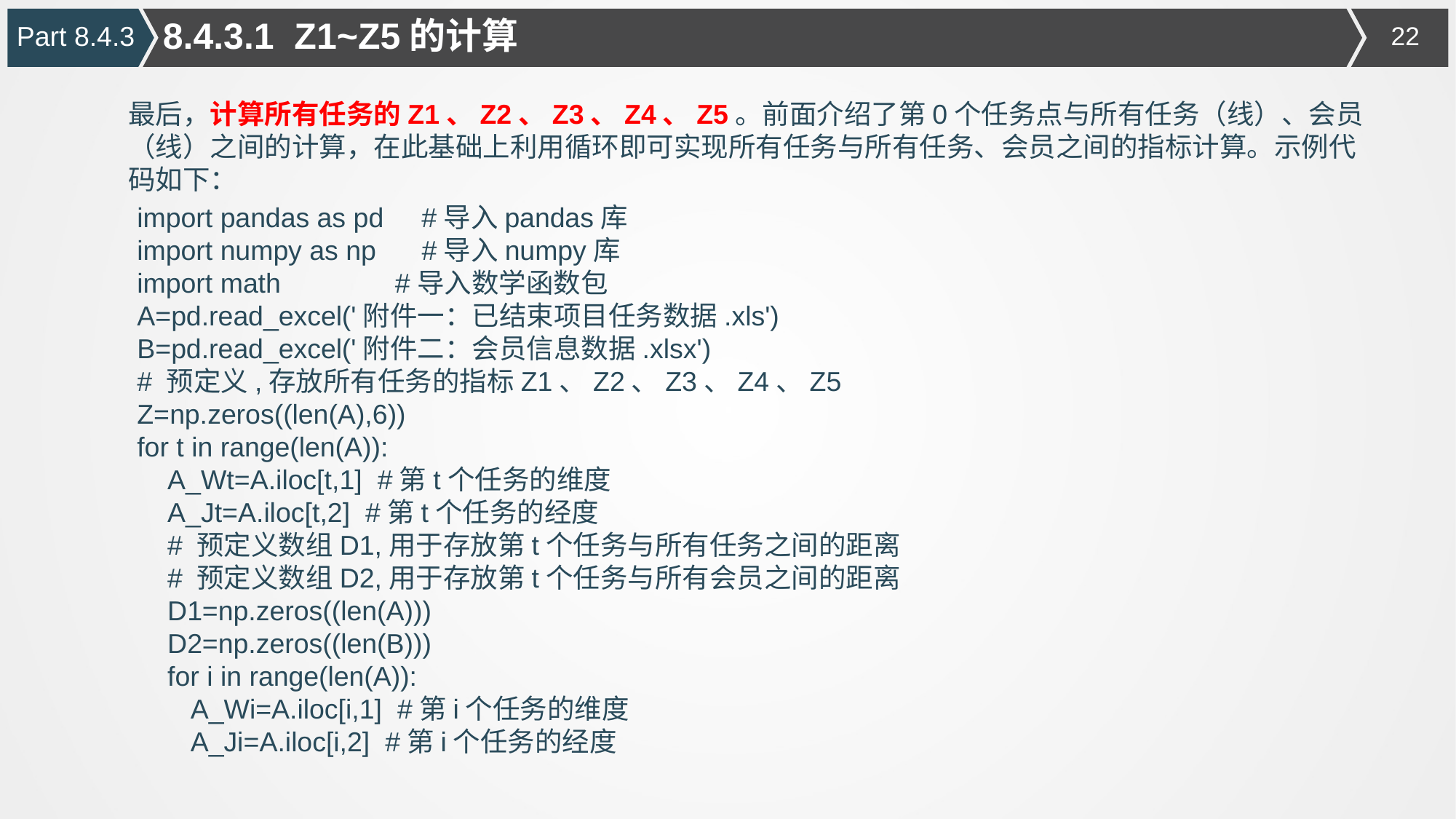

# 8.4.3.1  Z1~Z5的计算
Part 8.4.3
最后，计算所有任务的Z1、Z2、Z3、Z4、Z5。前面介绍了第0个任务点与所有任务（线）、会员（线）之间的计算，在此基础上利用循环即可实现所有任务与所有任务、会员之间的指标计算。示例代码如下：
import pandas as pd     #导入pandas库
import numpy as np      #导入numpy库
import math               #导入数学函数包
A=pd.read_excel('附件一：已结束项目任务数据.xls')
B=pd.read_excel('附件二：会员信息数据.xlsx')
# 预定义,存放所有任务的指标Z1、Z2、Z3、Z4、Z5
Z=np.zeros((len(A),6))
for t in range(len(A)):
    A_Wt=A.iloc[t,1]  #第t个任务的维度
    A_Jt=A.iloc[t,2]  #第t个任务的经度
    # 预定义数组D1,用于存放第t个任务与所有任务之间的距离
    # 预定义数组D2,用于存放第t个任务与所有会员之间的距离
    D1=np.zeros((len(A)))
    D2=np.zeros((len(B)))
    for i in range(len(A)):
       A_Wi=A.iloc[i,1]  #第i个任务的维度
       A_Ji=A.iloc[i,2]  #第i个任务的经度